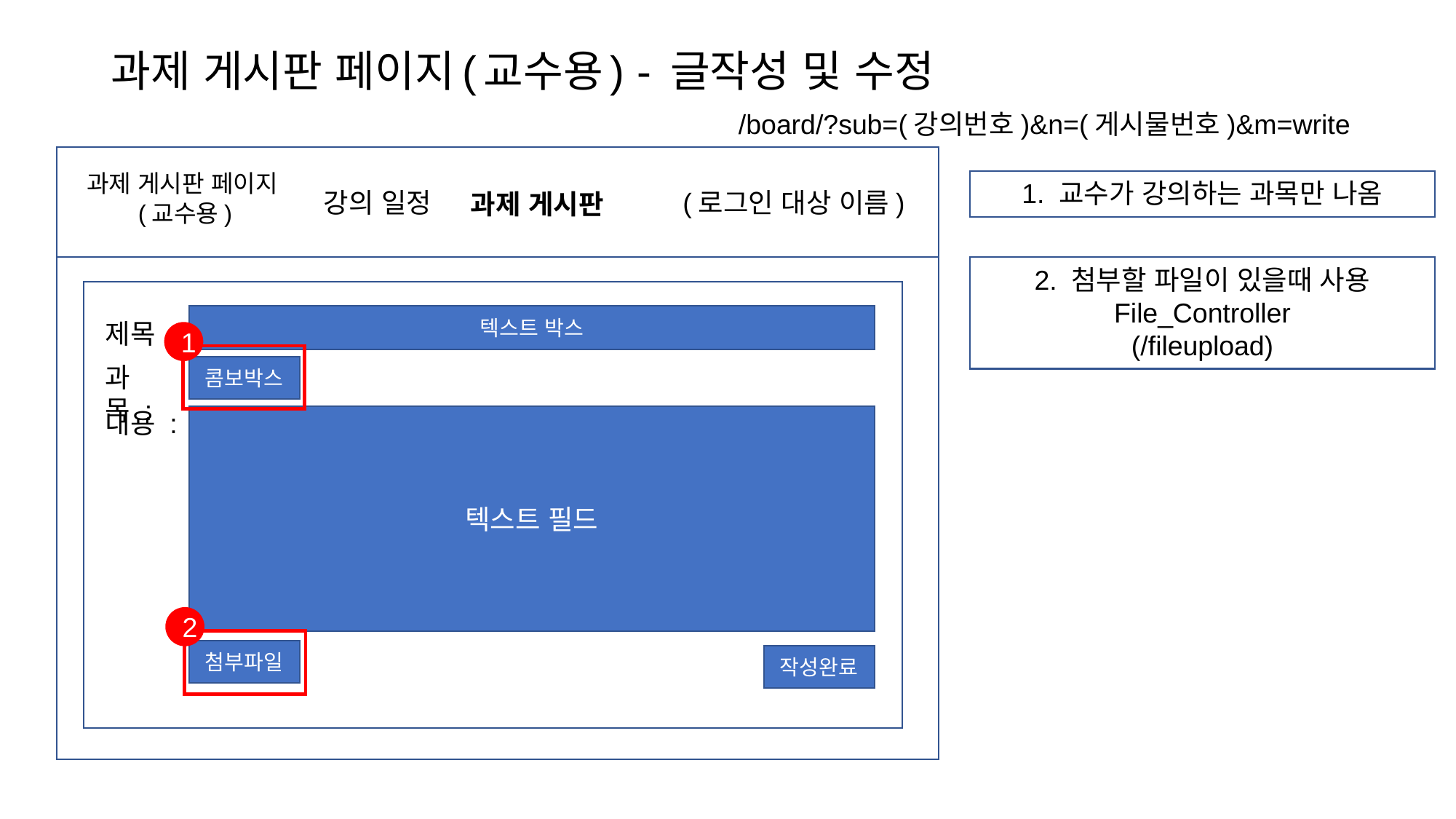

# 과제 게시판 페이지(교수용) - 글작성 및 수정
/board/?sub=(강의번호)&n=(게시물번호)&m=write

과제 게시판 페이지(교수용)
1. 교수가 강의하는 과목만 나옴
강의 일정
(로그인 대상 이름)
과제 게시판
2. 첨부할 파일이 있을때 사용
File_Controller
(/fileupload)

텍스트 박스
제목 :
1

과목 :
콤보박스
내용 :
텍스트 필드
2

첨부파일
작성완료